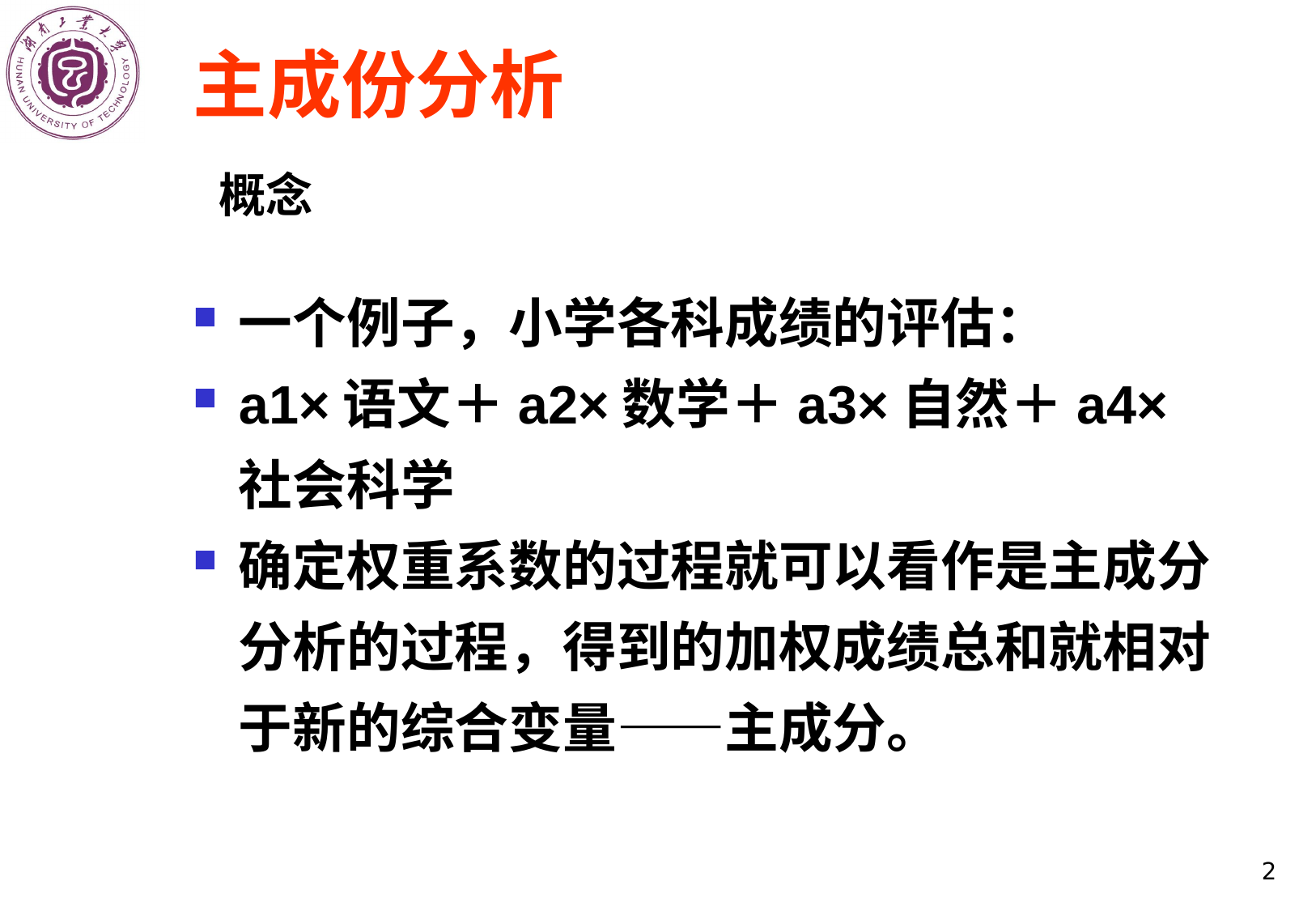

主成份分析
概念
一个例子，小学各科成绩的评估：
a1×语文＋a2×数学＋a3×自然＋a4×社会科学
确定权重系数的过程就可以看作是主成分分析的过程，得到的加权成绩总和就相对于新的综合变量——主成分。
2